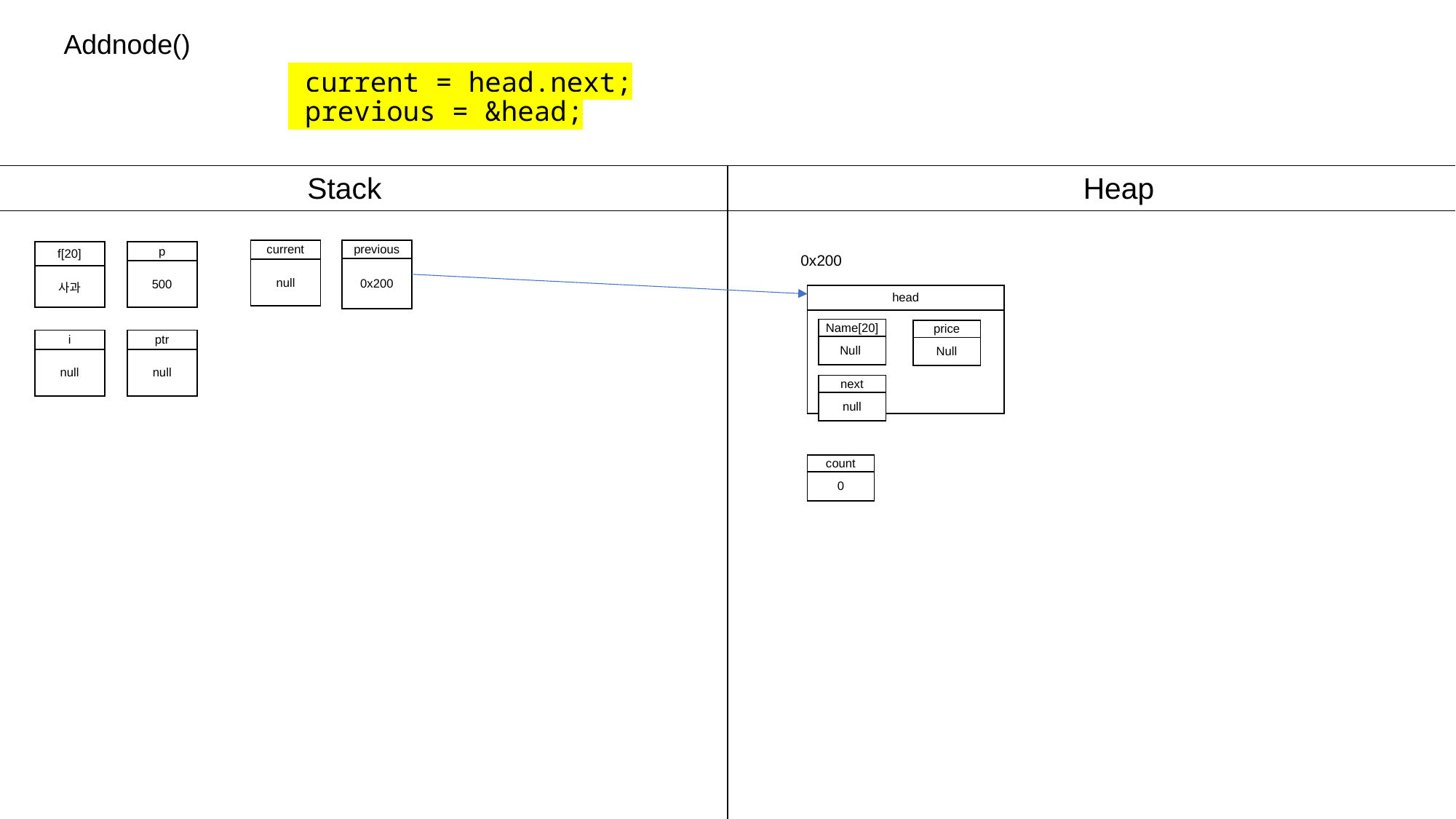

Addnode()
# current = head.next; previous = &head;
| current |
| --- |
| null |
| previous |
| --- |
| 0x200 |
| f[20] |
| --- |
| 사과 |
| p |
| --- |
| 500 |
0x200
| head |
| --- |
|  |
| Name[20] |
| --- |
| Null |
| price |
| --- |
| Null |
| i |
| --- |
| null |
| ptr |
| --- |
| null |
| next |
| --- |
| null |
| count |
| --- |
| 0 |